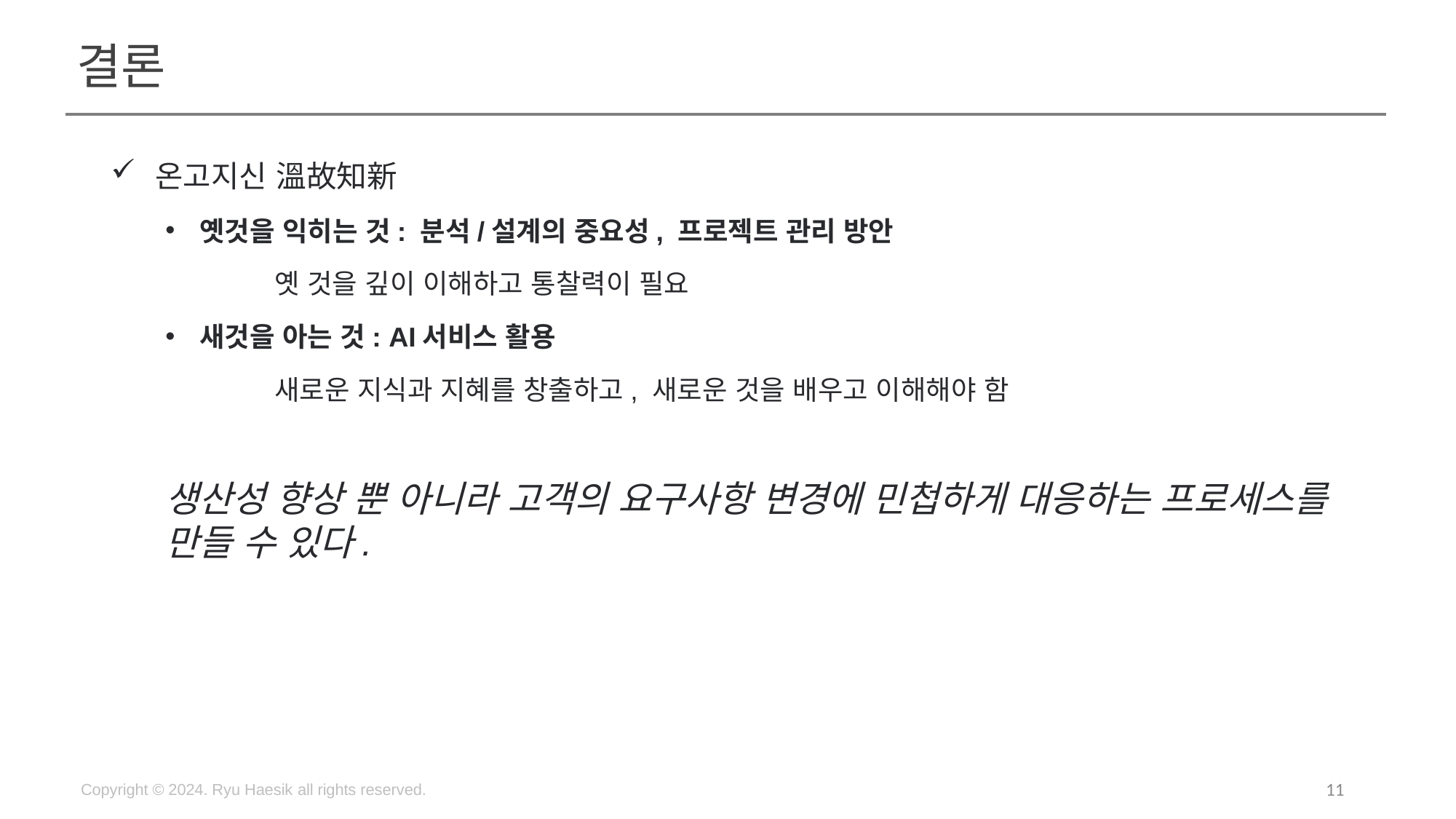

# 결론
온고지신 溫故知新
옛것을 익히는 것: 분석/설계의 중요성, 프로젝트 관리 방안
	옛 것을 깊이 이해하고 통찰력이 필요
새것을 아는 것: AI서비스 활용
	새로운 지식과 지혜를 창출하고, 새로운 것을 배우고 이해해야 함

생산성 향상 뿐 아니라 고객의 요구사항 변경에 민첩하게 대응하는 프로세스를 만들 수 있다.

11